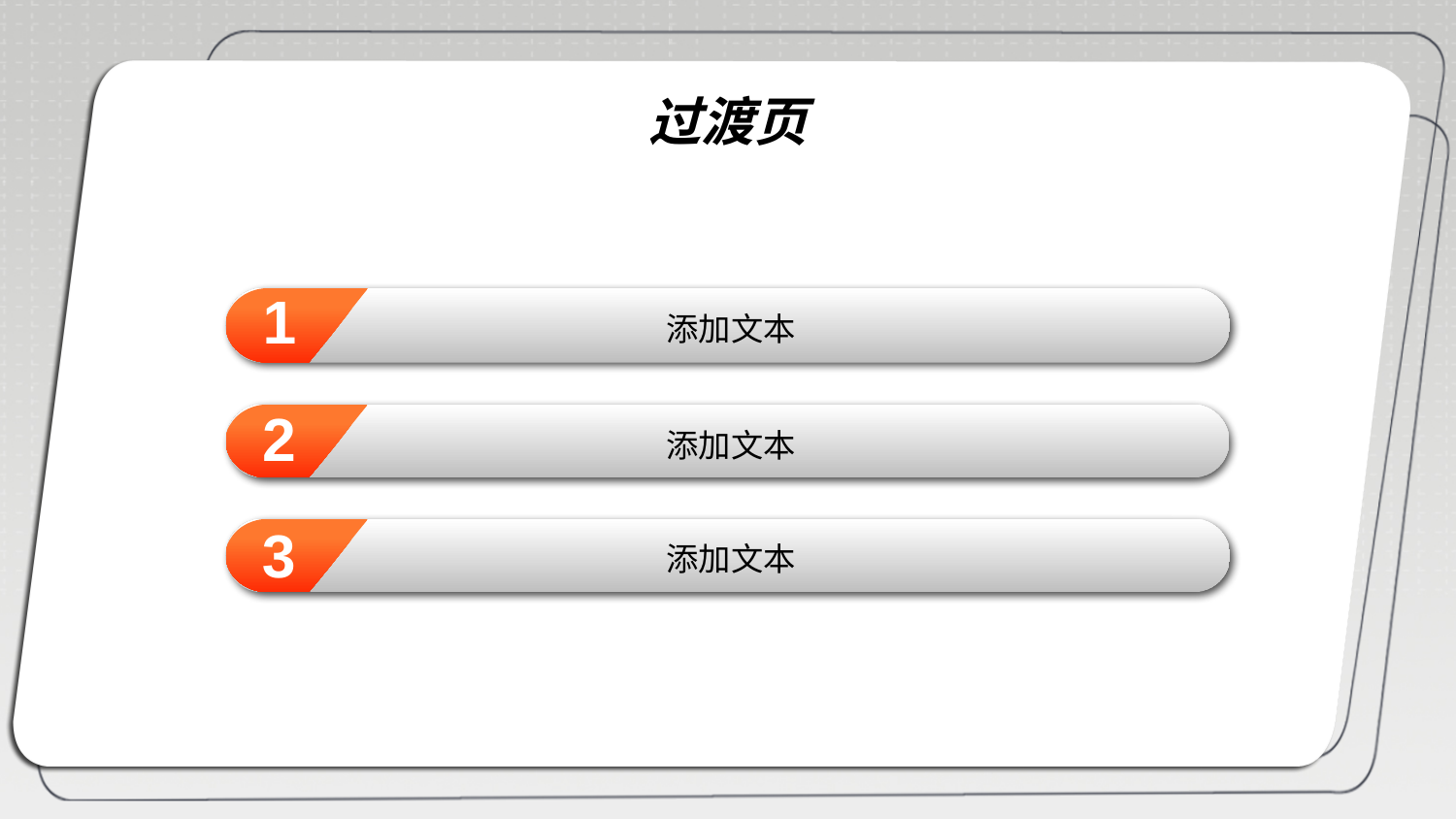

过渡页
1

添加文本
2

添加文本
3

添加文本